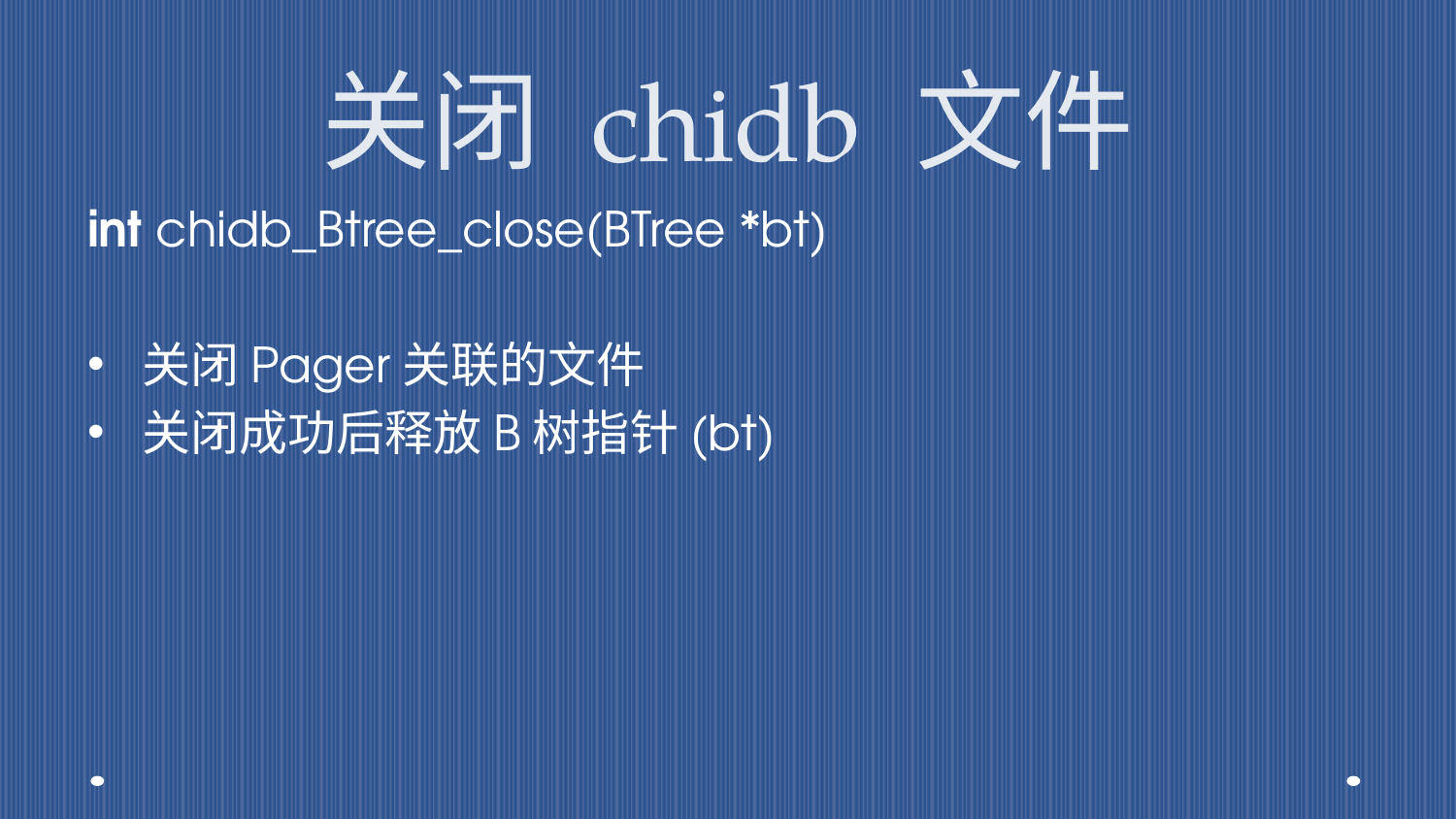

# 关闭 chidb 文件
int chidb_Btree_close(BTree *bt)

关闭Pager关联的文件
关闭成功后释放B树指针(bt)